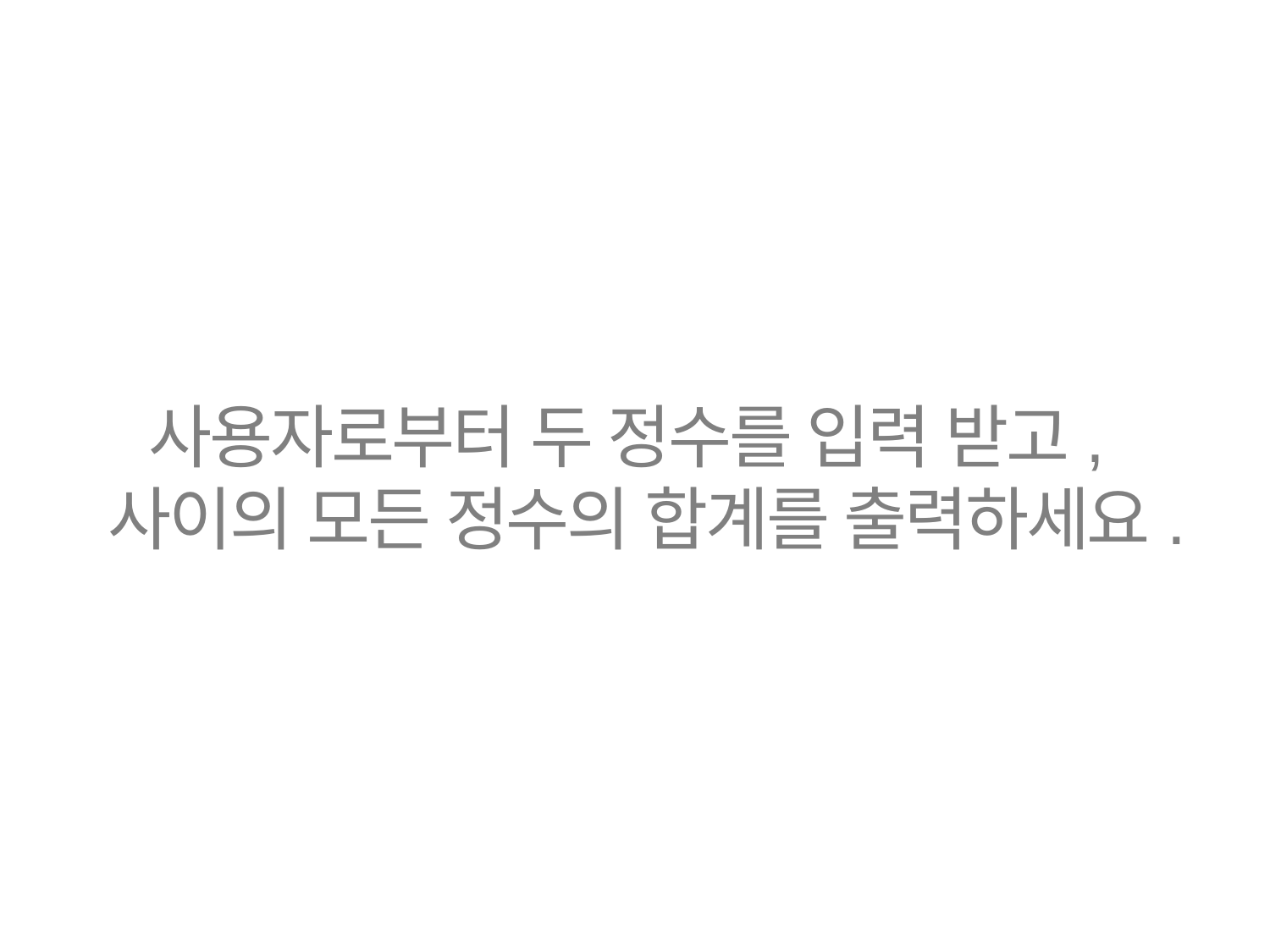

사용자로부터 두 정수를 입력 받고,
사이의 모든 정수의 합계를 출력하세요.